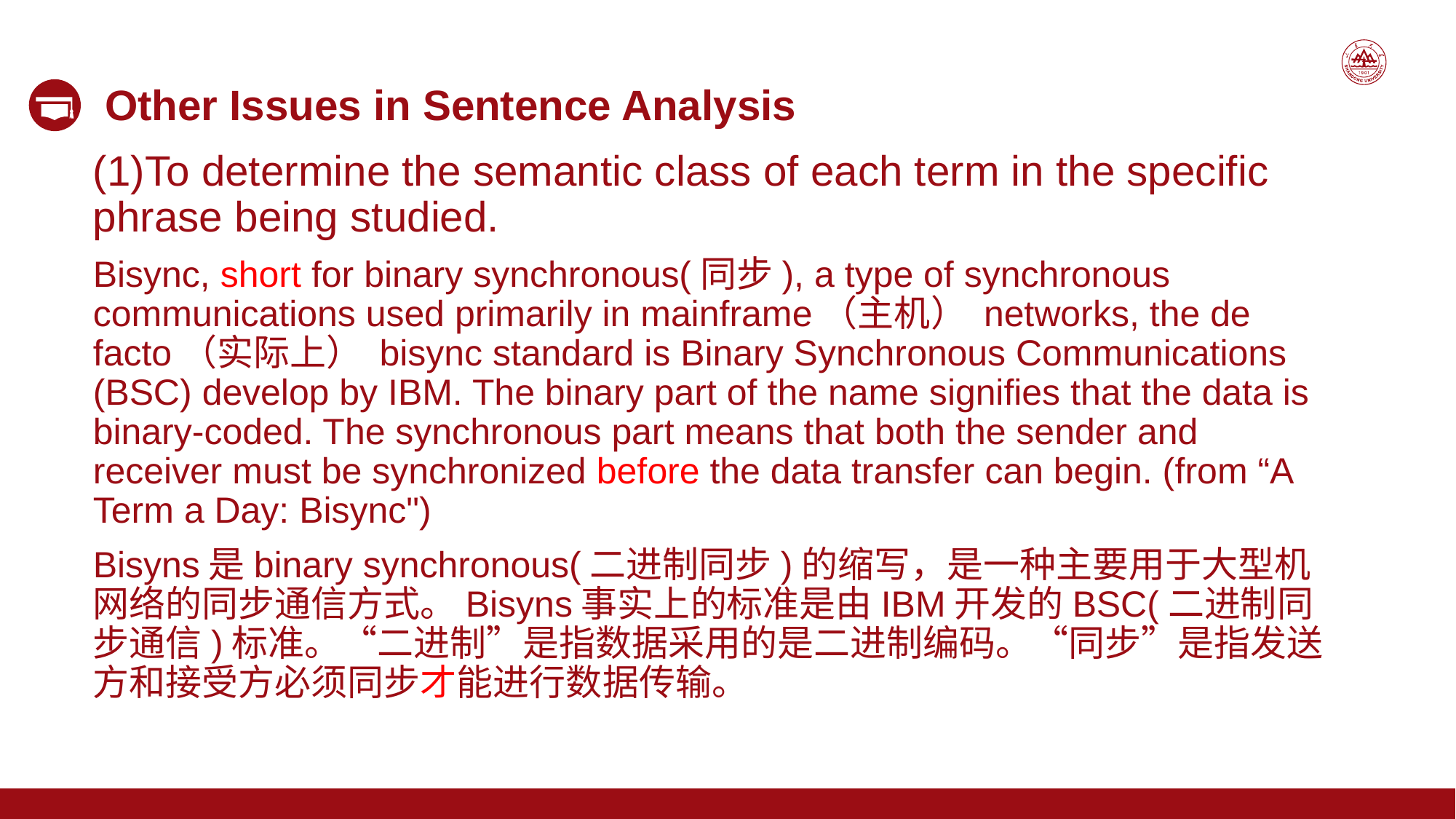

Other Issues in Sentence Analysis
(1)To determine the semantic class of each term in the specific phrase being studied.
Bisync, short for binary synchronous(同步), a type of synchronous communications used primarily in mainframe（主机） networks, the de facto（实际上） bisync standard is Binary Synchronous Communications (BSC) develop by IBM. The binary part of the name signifies that the data is binary-coded. The synchronous part means that both the sender and receiver must be synchronized before the data transfer can begin. (from “A Term a Day: Bisync")
Bisyns是binary synchronous(二进制同步)的缩写，是一种主要用于大型机网络的同步通信方式。Bisyns事实上的标准是由IBM开发的BSC(二进制同步通信)标准。“二进制”是指数据采用的是二进制编码。“同步”是指发送方和接受方必须同步才能进行数据传输。